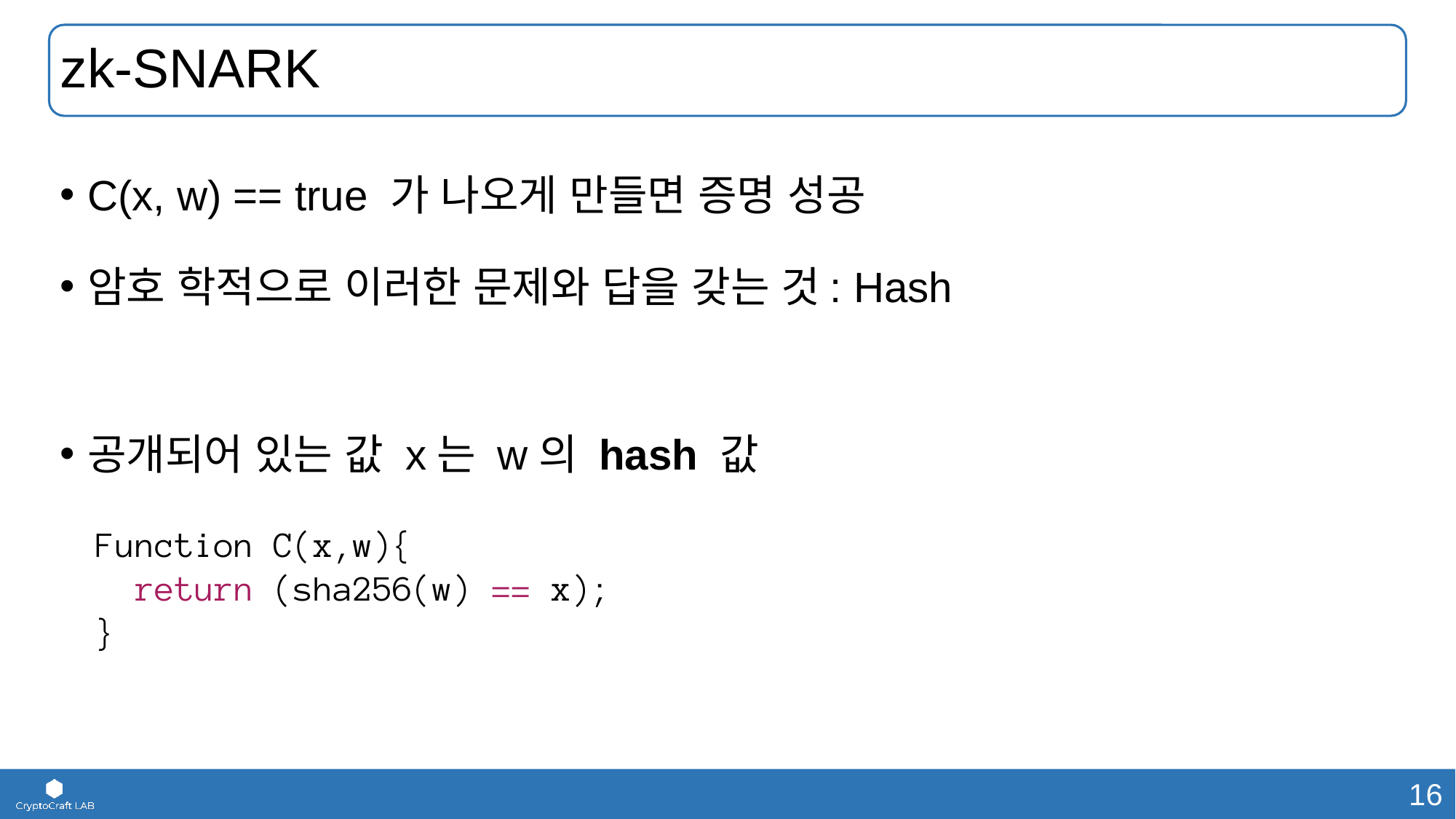

# zk-SNARK
C(x, w) == true 가 나오게 만들면 증명 성공
암호 학적으로 이러한 문제와 답을 갖는 것: Hash
공개되어 있는 값 x는 w의 hash 값
Function C(x,w){
  return (sha256(w) == x);
}